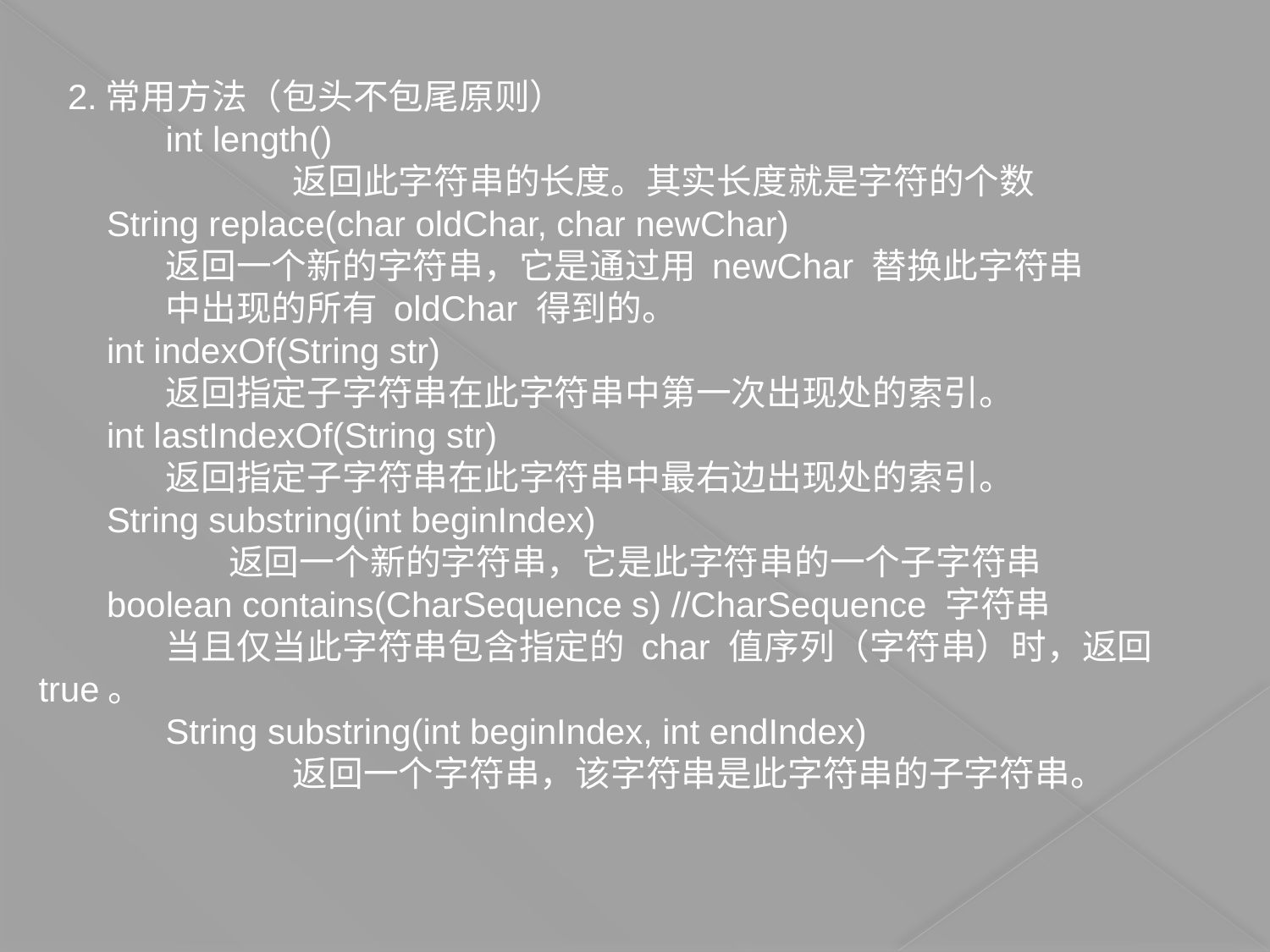

2.常用方法（包头不包尾原则）
	int length()
		返回此字符串的长度。其实长度就是字符的个数
       String replace(char oldChar, char newChar)
        	返回一个新的字符串，它是通过用 newChar 替换此字符串		中出现的所有 oldChar 得到的。
       int indexOf(String str)
          	返回指定子字符串在此字符串中第一次出现处的索引。
       int lastIndexOf(String str)
          	返回指定子字符串在此字符串中最右边出现处的索引。
       String substring(int beginIndex)
    	       返回一个新的字符串，它是此字符串的一个子字符串
       boolean contains(CharSequence s) //CharSequence 字符串
        	当且仅当此字符串包含指定的 char 值序列（字符串）时，返回true。
	String substring(int beginIndex, int endIndex)
		返回一个字符串，该字符串是此字符串的子字符串。